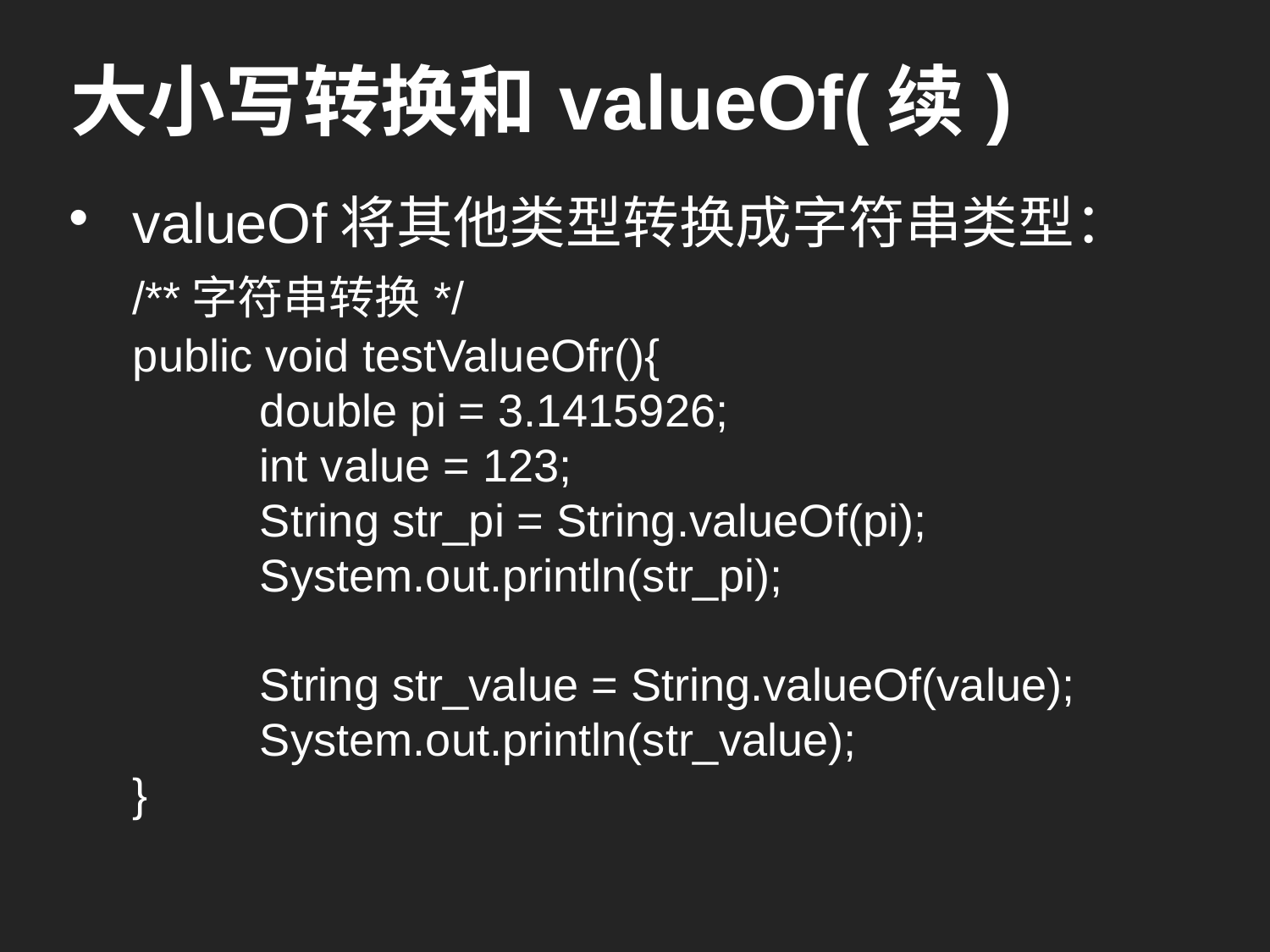

# 大小写转换和valueOf(续)
valueOf将其他类型转换成字符串类型：
/**字符串转换*/
public void testValueOfr(){
	double pi = 3.1415926;
	int value = 123;
	String str_pi = String.valueOf(pi);
	System.out.println(str_pi);

	String str_value = String.valueOf(value);
	System.out.println(str_value);
}